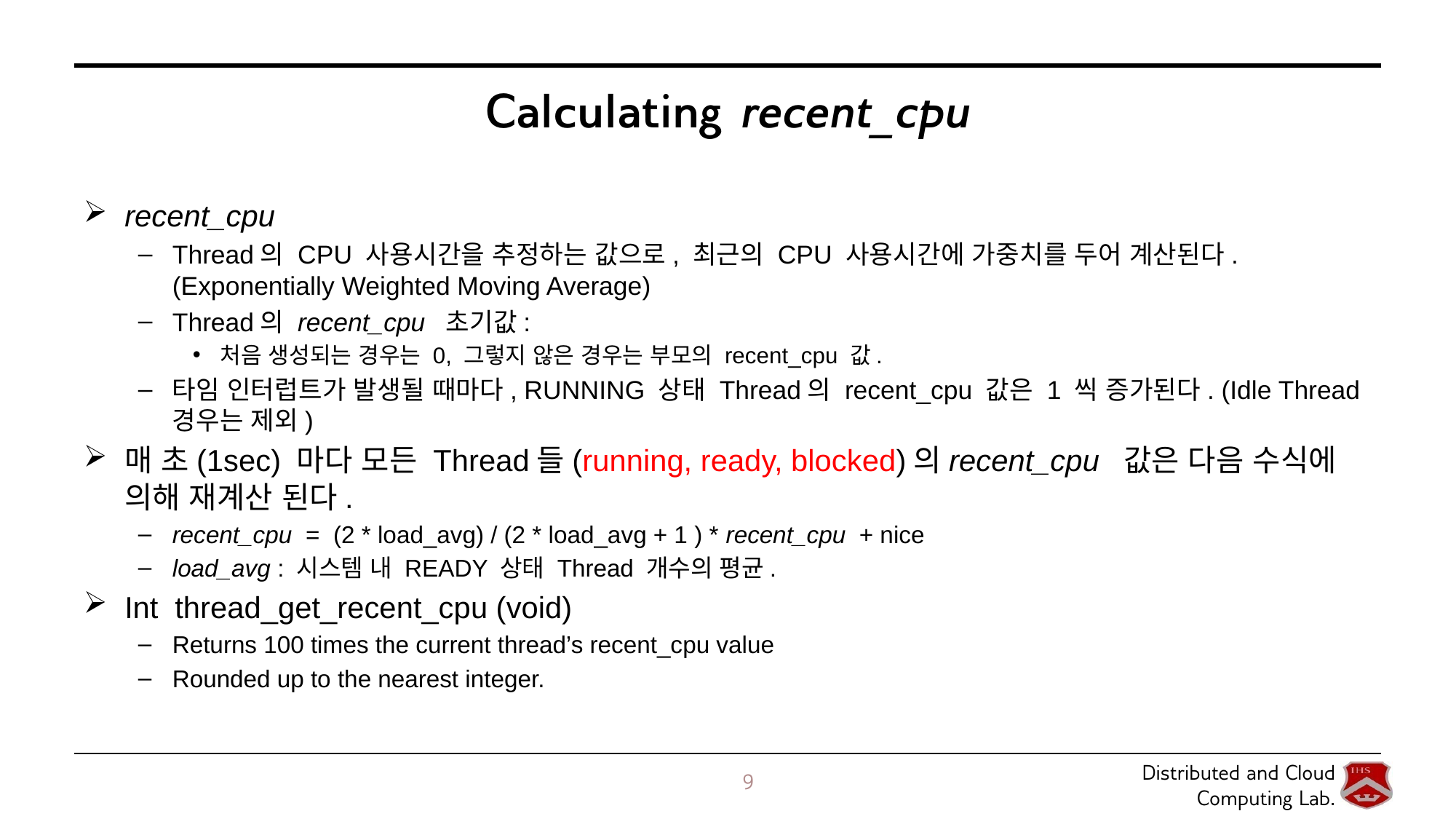

# Calculating recent_cpu
recent_cpu
Thread의 CPU 사용시간을 추정하는 값으로, 최근의 CPU 사용시간에 가중치를 두어 계산된다. (Exponentially Weighted Moving Average)
Thread의 recent_cpu  초기값:
처음 생성되는 경우는 0, 그렇지 않은 경우는 부모의 recent_cpu 값.
타임 인터럽트가 발생될 때마다, RUNNING 상태 Thread의 recent_cpu 값은 1 씩 증가된다. (Idle Thread 경우는 제외)
매 초(1sec) 마다 모든 Thread들(running, ready, blocked)의recent_cpu  값은 다음 수식에 의해 재계산 된다.
recent_cpu  =  (2 * load_avg) / (2 * load_avg + 1 ) * recent_cpu  + nice
load_avg : 시스템 내 READY 상태 Thread 개수의 평균.
Int  thread_get_recent_cpu (void)
Returns 100 times the current thread’s recent_cpu value
Rounded up to the nearest integer.
9